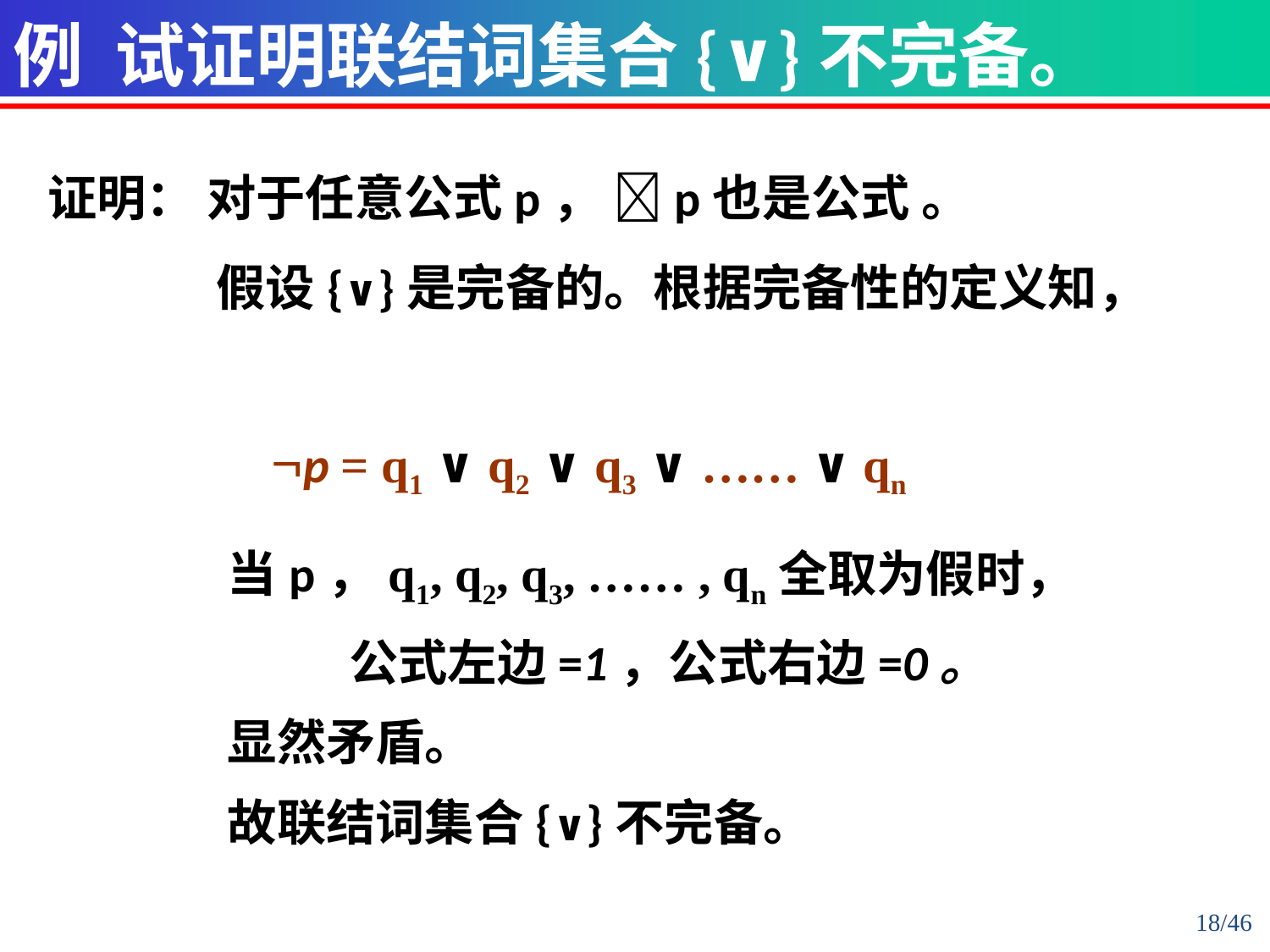

例  试证明联结词集合{∨}不完备。
证明： 对于任意公式p， ¬p也是公式 。
              假设{∨}是完备的。根据完备性的定义知，
                    ¬p = q1 ∨ q2 ∨ q3 ∨ …… ∨ qn
               当p，q1, q2, q3, …… , qn全取为假时，
			公式左边=1，公式右边=0。
               显然矛盾。
               故联结词集合{∨}不完备。
18/46